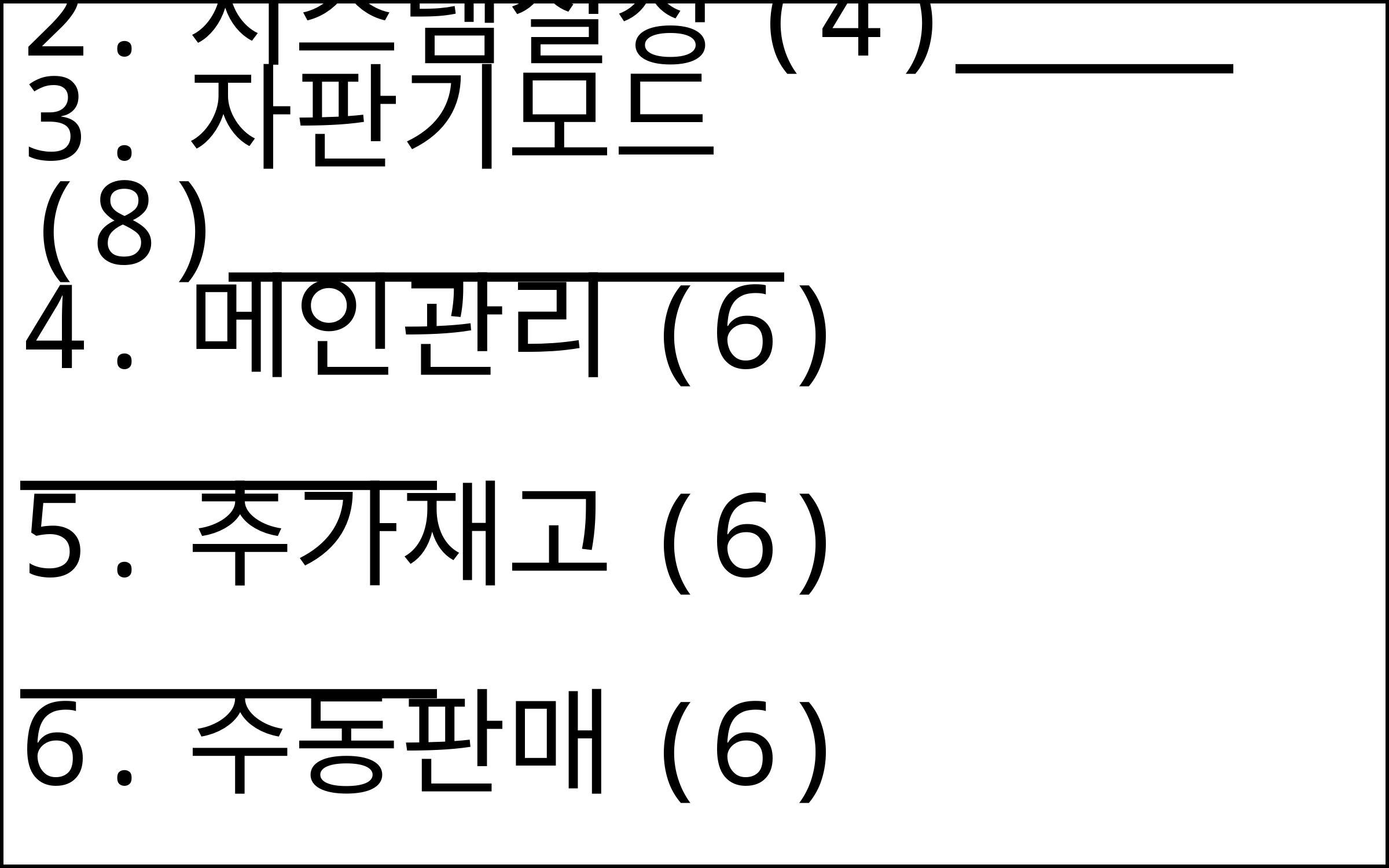

6.비밀번호 변경
1.시스템관리(3)___
2.시스템설정(4)____
3.자판기모드(8)________
4.메인관리(6)  ______
5.추가재고(6)  ______
6.수동판매(6)  ______
7.비번변경(6)  ______